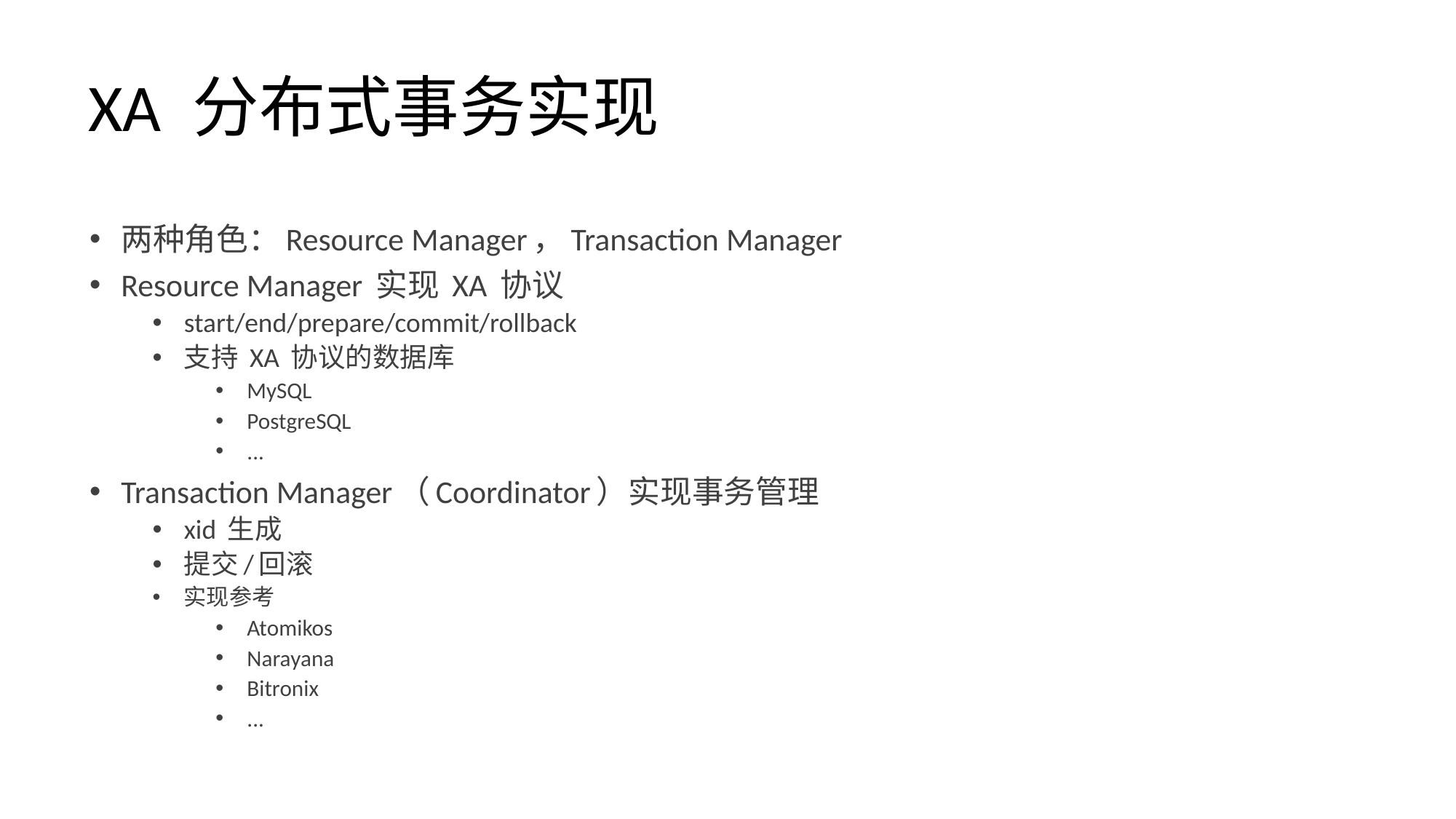

# XA 分布式事务实现
两种角色：Resource Manager，Transaction Manager
Resource Manager 实现 XA 协议
start/end/prepare/commit/rollback
支持 XA 协议的数据库
MySQL
PostgreSQL
...
Transaction Manager（Coordinator）实现事务管理
xid 生成
提交/回滚
实现参考
Atomikos
Narayana
Bitronix
...